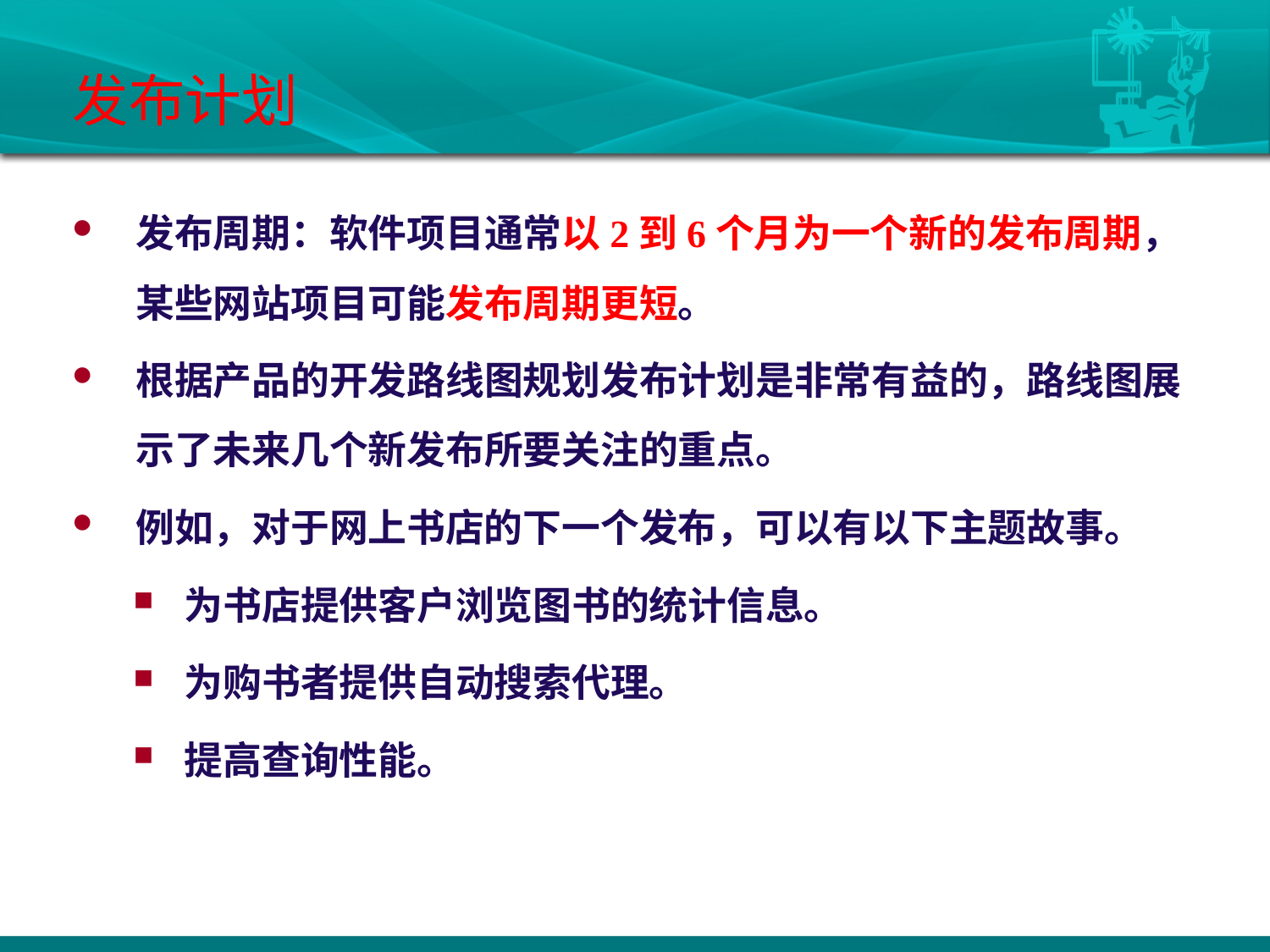

# 发布计划
发布周期：软件项目通常以2到6个月为一个新的发布周期，某些网站项目可能发布周期更短。
根据产品的开发路线图规划发布计划是非常有益的，路线图展示了未来几个新发布所要关注的重点。
例如，对于网上书店的下一个发布，可以有以下主题故事。
为书店提供客户浏览图书的统计信息。
为购书者提供自动搜索代理。
提高查询性能。